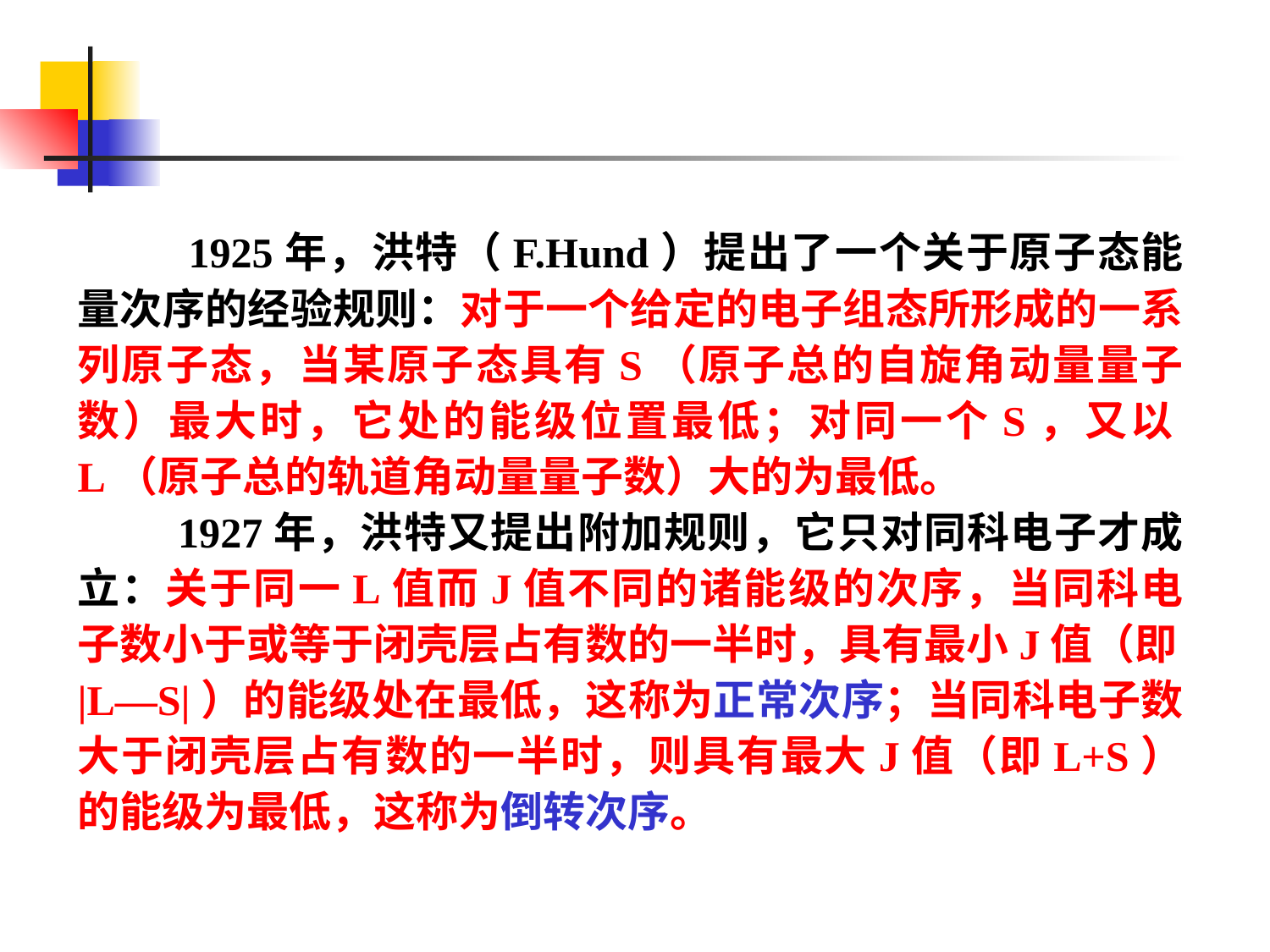

1925年，洪特（F.Hund）提出了一个关于原子态能量次序的经验规则：对于一个给定的电子组态所形成的一系列原子态，当某原子态具有S（原子总的自旋角动量量子数）最大时，它处的能级位置最低；对同一个S，又以L（原子总的轨道角动量量子数）大的为最低。
     1927年，洪特又提出附加规则，它只对同科电子才成立：关于同一L值而J值不同的诸能级的次序，当同科电子数小于或等于闭壳层占有数的一半时，具有最小J值（即|L—S|）的能级处在最低，这称为正常次序；当同科电子数大于闭壳层占有数的一半时，则具有最大J值（即L+S）的能级为最低，这称为倒转次序。